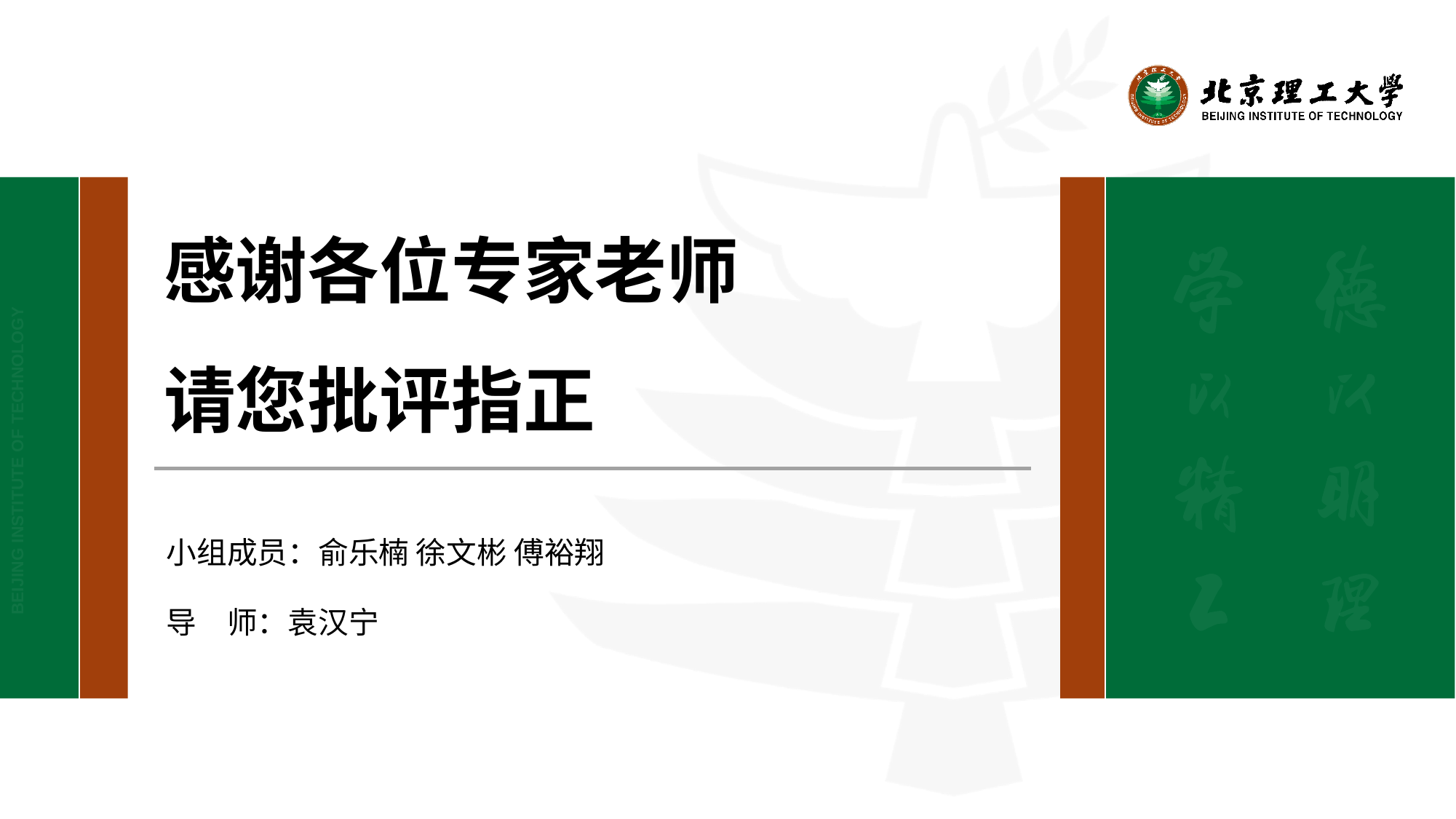

感谢各位专家老师
请您批评指正
小组成员：俞乐楠 徐文彬 傅裕翔
导　师：袁汉宁